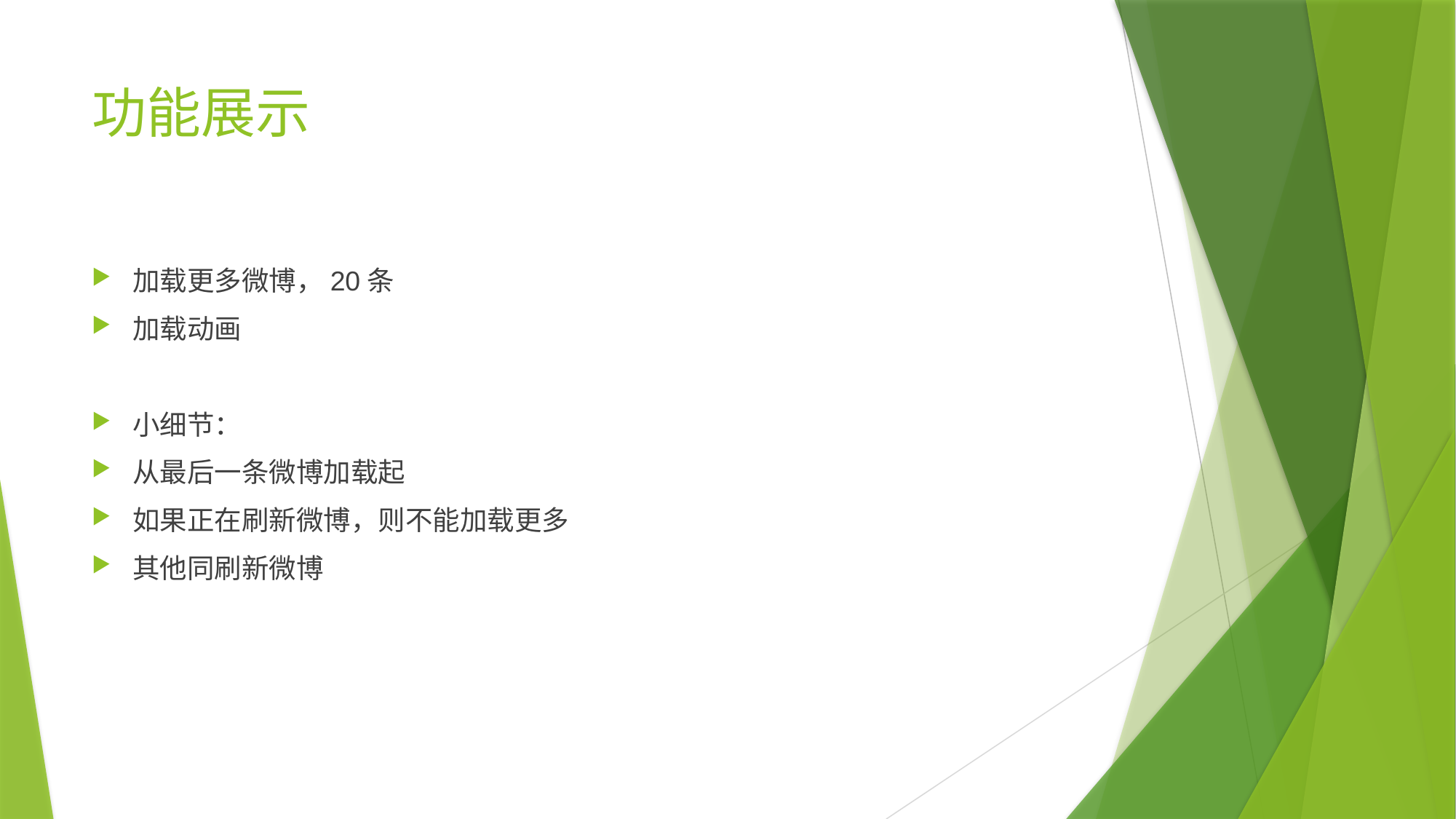

# 功能展示
加载更多微博，20条
加载动画

小细节：
从最后一条微博加载起
如果正在刷新微博，则不能加载更多
其他同刷新微博